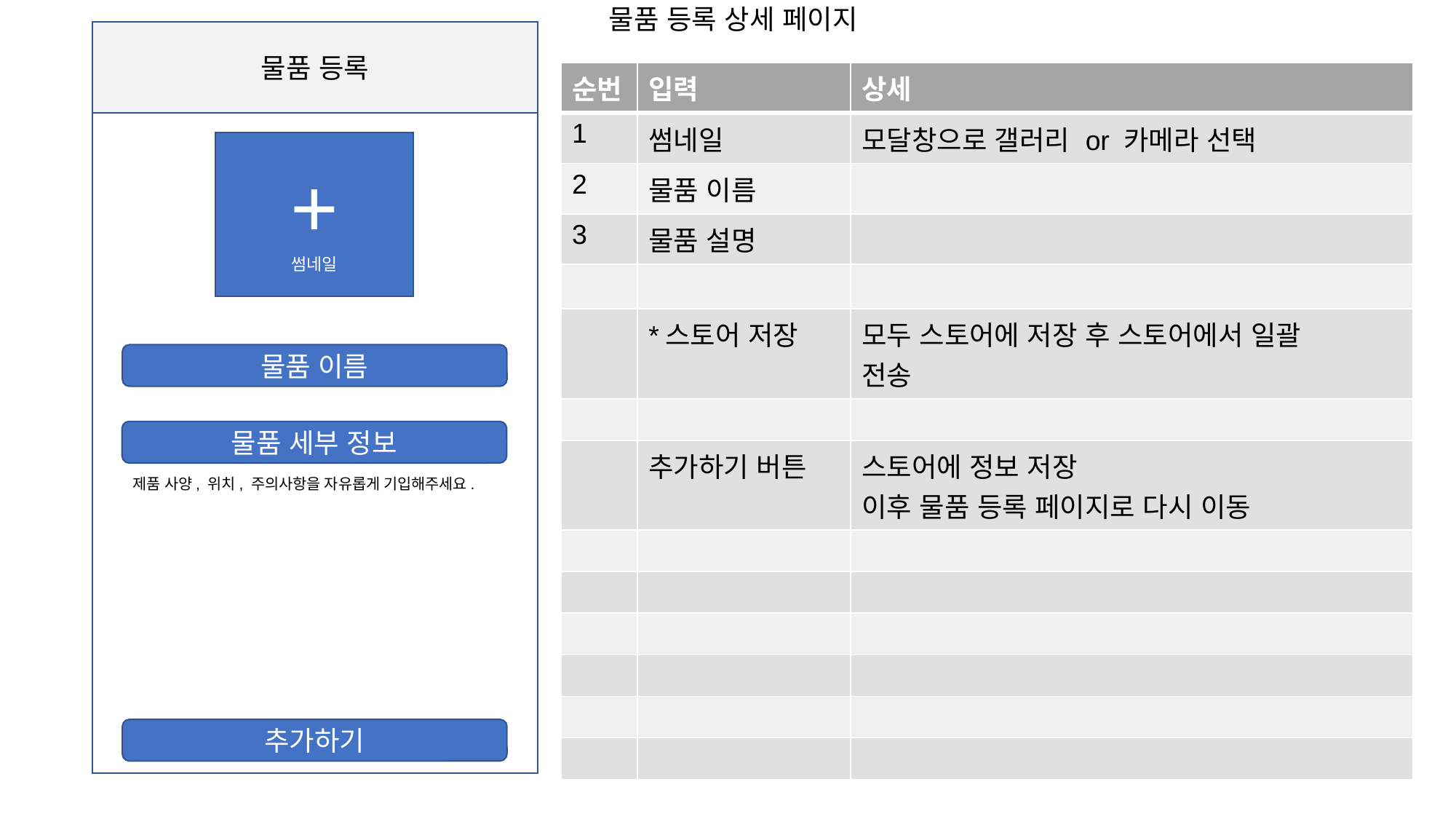

물품 등록 상세 페이지

물품 등록
| 순번 | 입력 | 상세 |
| --- | --- | --- |
| 1 | 썸네일 | 모달창으로 갤러리 or 카메라 선택 |
| 2 | 물품 이름 |  |
| 3 | 물품 설명 |  |
|  |  |  |
|  | \*스토어 저장 | 모두 스토어에 저장 후 스토어에서 일괄 전송 |
|  |  |  |
|  | 추가하기 버튼 | 스토어에 정보 저장 이후 물품 등록 페이지로 다시 이동 |
|  |  |  |
|  |  |  |
|  |  |  |
|  |  |  |
|  |  |  |
|  |  |  |
+
썸네일
물품 이름
물품 세부 정보
제품 사양, 위치, 주의사항을 자유롭게 기입해주세요.
추가하기